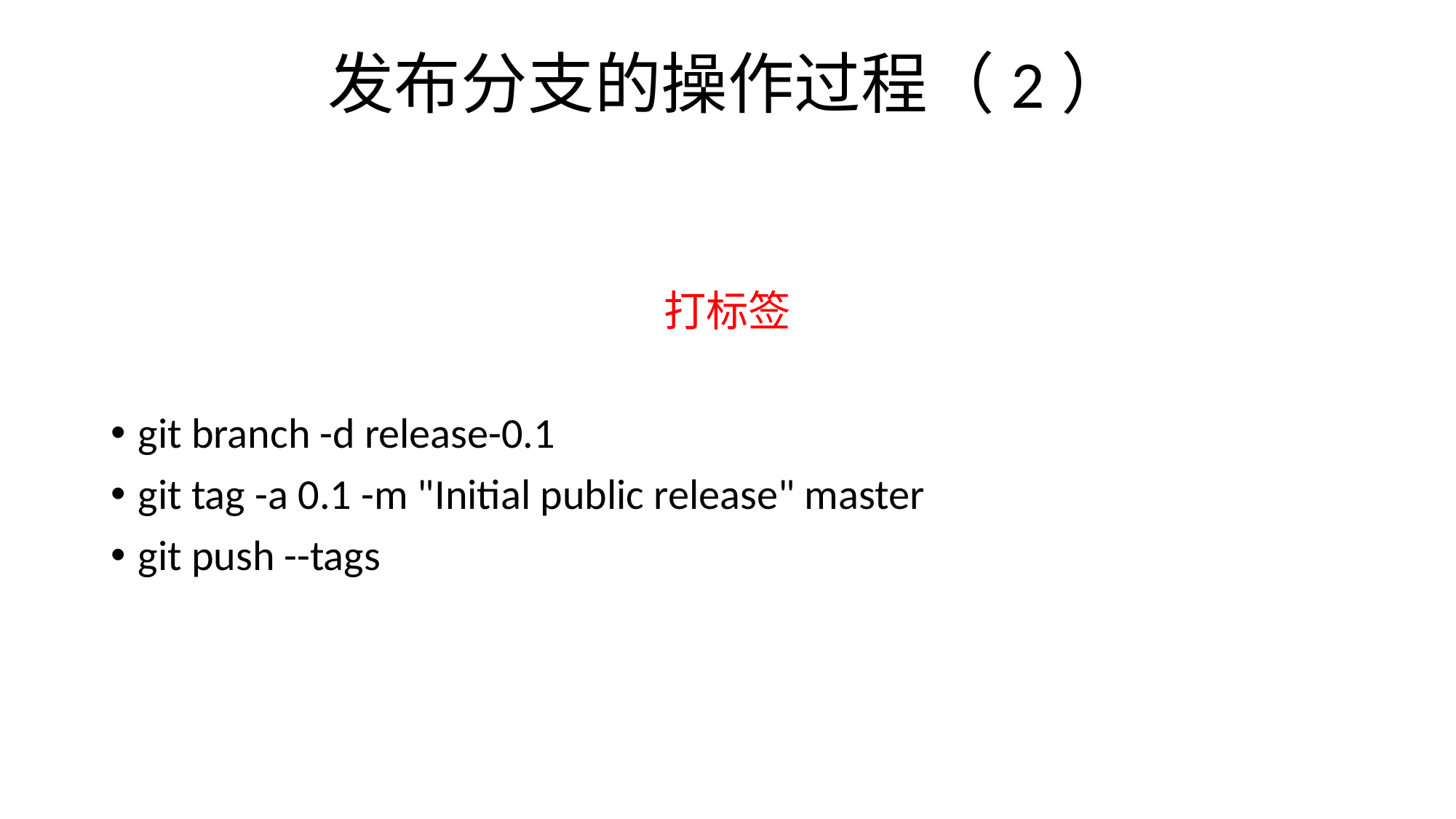

# 发布分支的操作过程（2）

打标签

git branch -d release-0.1
git tag -a 0.1 -m "Initial public release" master
git push --tags